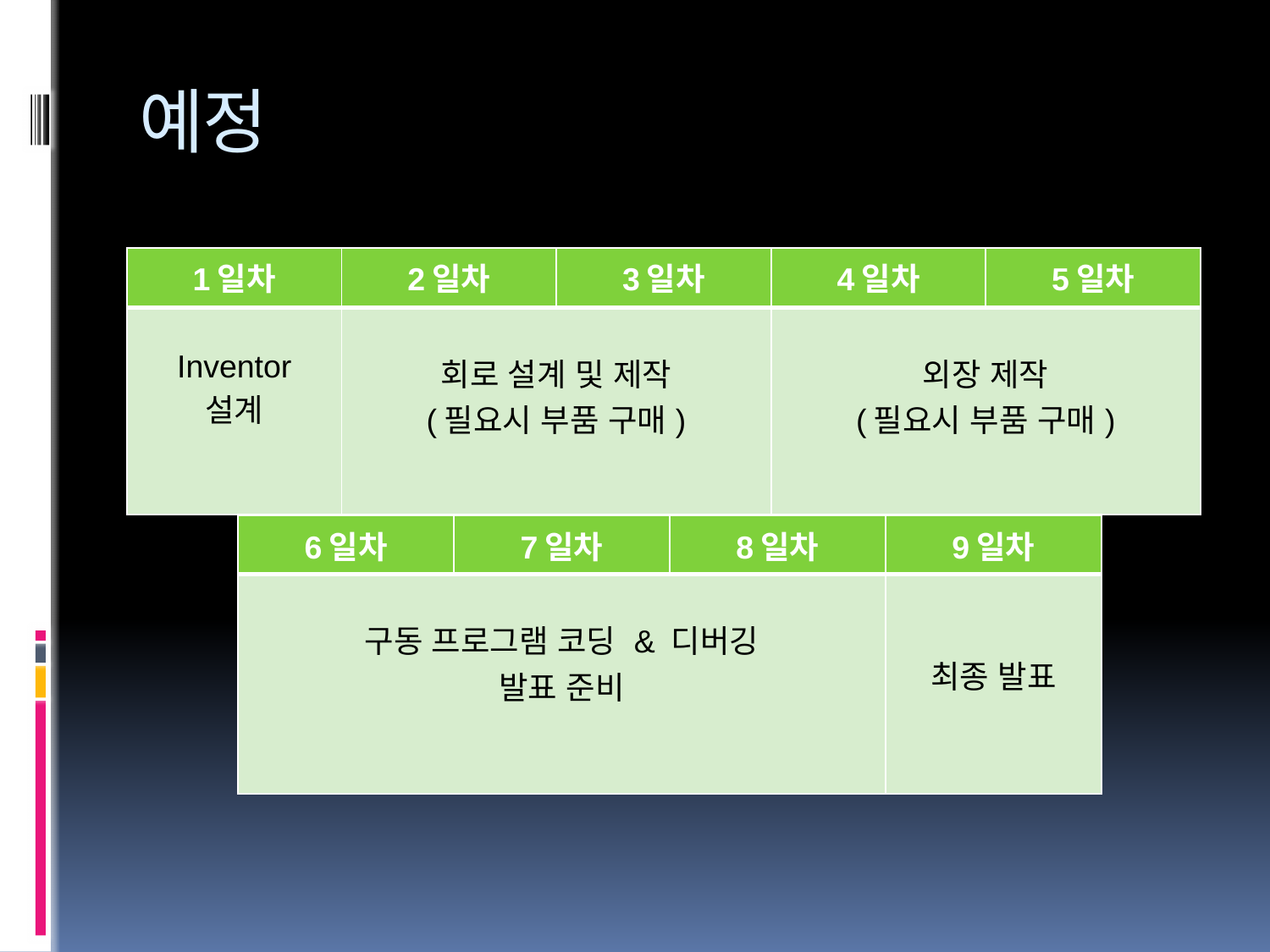

# 예정
| 1일차 | 2일차 | 3일차 | 4일차 | 5일차 |
| --- | --- | --- | --- | --- |
| Inventor 설계 | 회로 설계 및 제작 (필요시 부품 구매) |  | 외장 제작 (필요시 부품 구매) |  |
| 6일차 | 7일차 | 8일차 | 9일차 |
| --- | --- | --- | --- |
| 구동 프로그램 코딩 & 디버깅 발표 준비 |  |  | 최종 발표 |